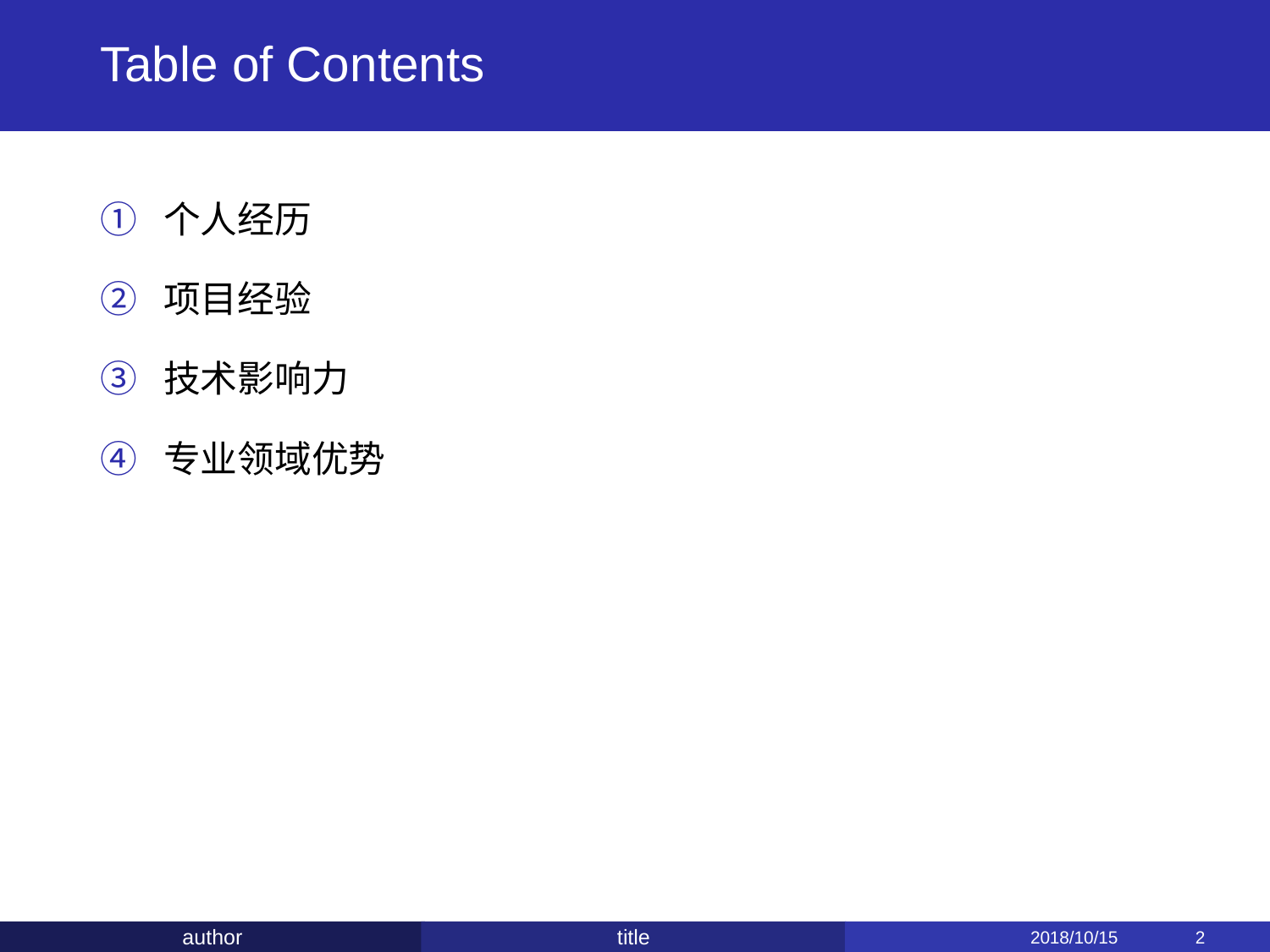

# Table of Contents
个人经历
项目经验
技术影响力
专业领域优势